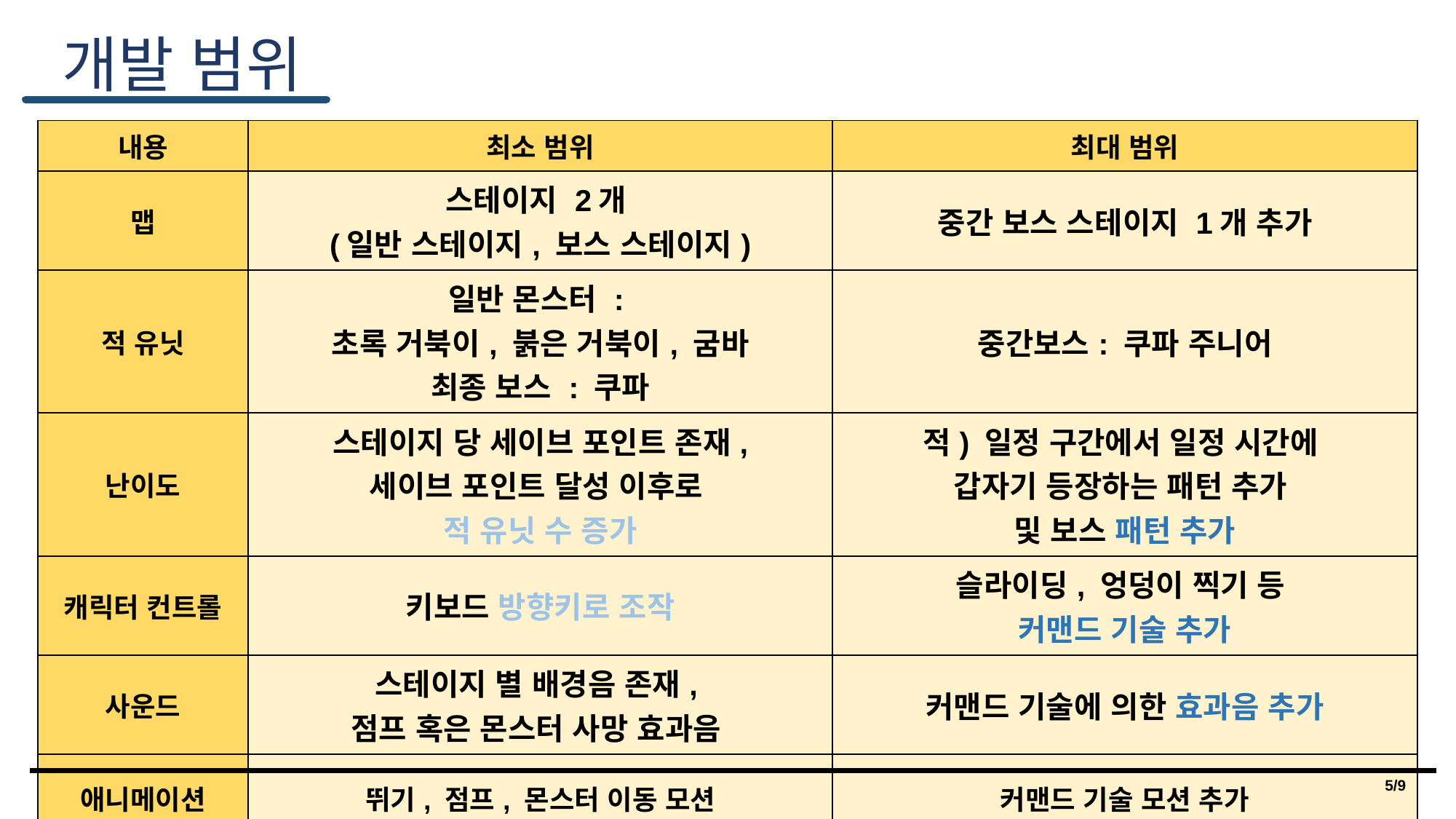

개발 범위
| 내용 | 최소 범위 | 최대 범위 |
| --- | --- | --- |
| 맵 | 스테이지 2개 (일반 스테이지, 보스 스테이지) | 중간 보스 스테이지 1개 추가 |
| 적 유닛 | 일반 몬스터 : 초록 거북이, 붉은 거북이, 굼바 최종 보스 : 쿠파 | 중간보스: 쿠파 주니어 |
| 난이도 | 스테이지 당 세이브 포인트 존재, 세이브 포인트 달성 이후로 적 유닛 수 증가 | 적) 일정 구간에서 일정 시간에 갑자기 등장하는 패턴 추가 및 보스 패턴 추가 |
| 캐릭터 컨트롤 | 키보드 방향키로 조작 | 슬라이딩, 엉덩이 찍기 등 커맨드 기술 추가 |
| 사운드 | 스테이지 별 배경음 존재, 점프 혹은 몬스터 사망 효과음 | 커맨드 기술에 의한 효과음 추가 |
| 애니메이션 | 뛰기, 점프, 몬스터 이동 모션 | 커맨드 기술 모션 추가 |
5/9